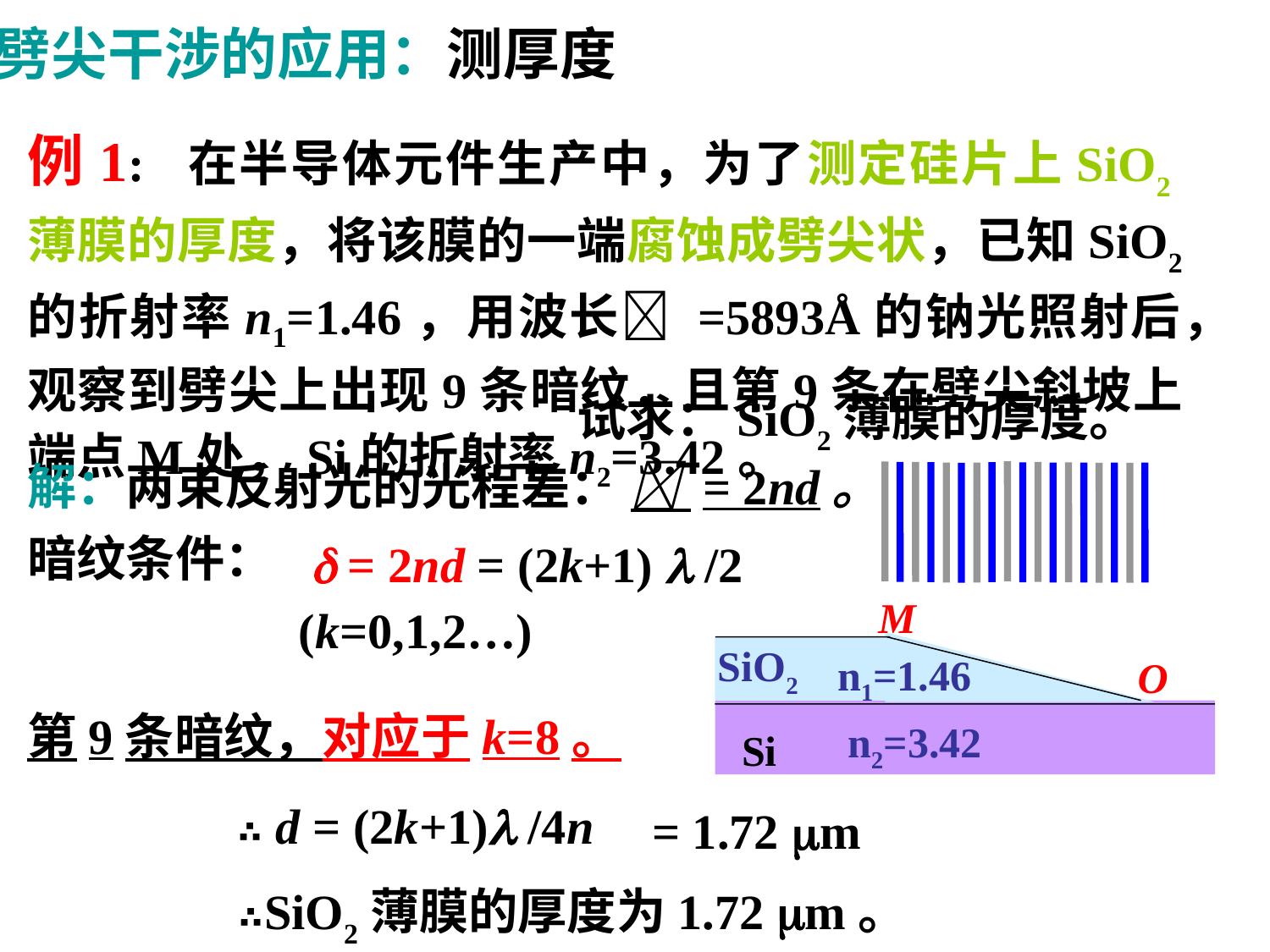

劈尖干涉的应用：测厚度
例1:  在半导体元件生产中，为了测定硅片上SiO2薄膜的厚度，将该膜的一端腐蚀成劈尖状，已知SiO2 的折射率n1=1.46，用波长λ =5893Å的钠光照射后，观察到劈尖上出现9条暗纹，且第9条在劈尖斜坡上端点M处，Si的折射率n2=3.42。
试求：SiO2薄膜的厚度。
解：两束反射光的光程差： δ = 2nd。

暗纹条件：
 δ = 2nd = (2k+1) λ /2
(k=0,1,2…)
M

SiO2

n1=1.46
O
第9条暗纹，对应于k=8。

n2=3.42
Si
= 1.72 μm
∴ d = (2k+1)λ /4n
∴SiO2薄膜的厚度为1.72 μm。